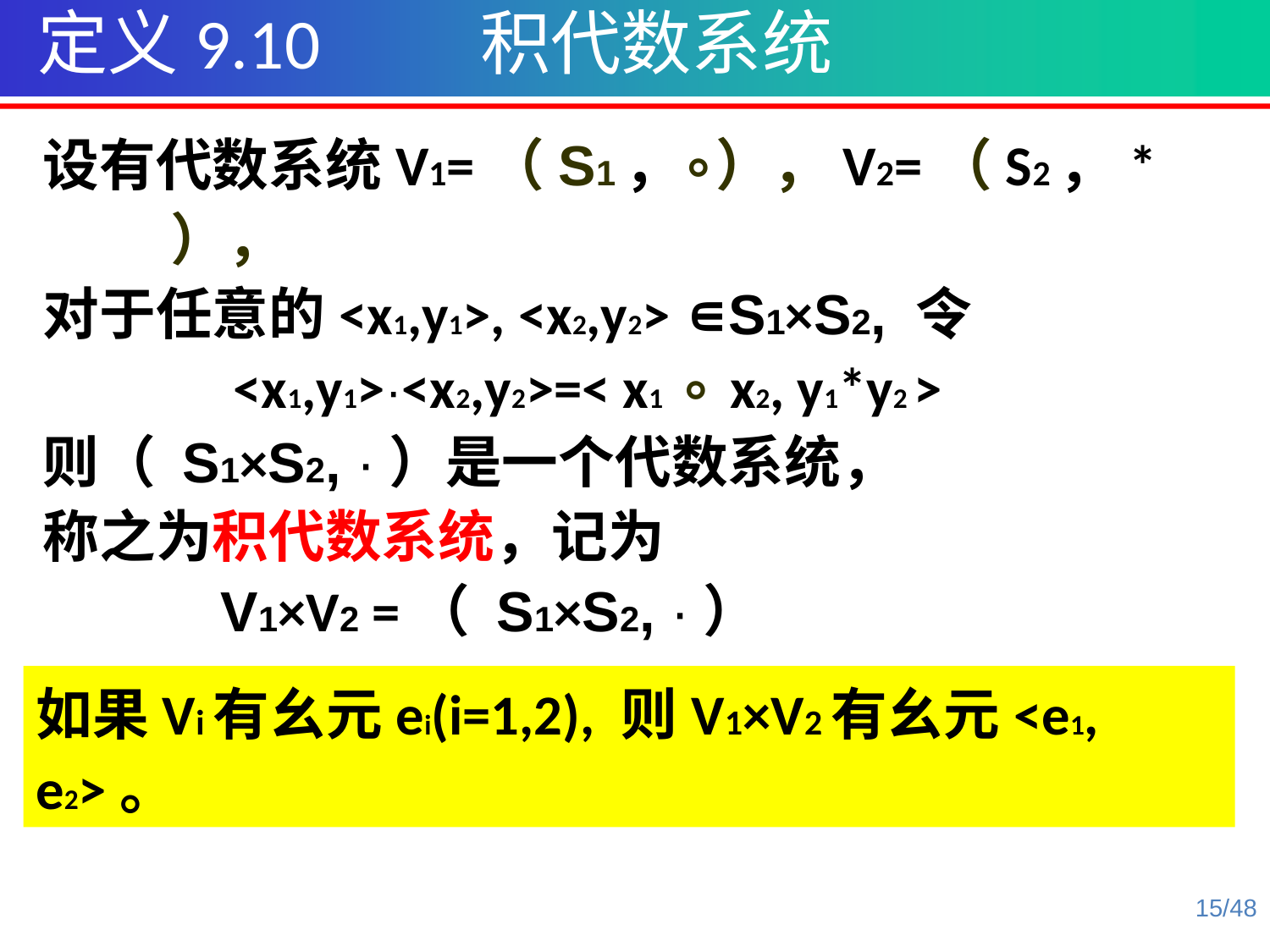

定义9.10         积代数系统
设有代数系统V1=（S1，∘），V2=（S2，* ），
对于任意的<x1,y1>, <x2,y2> ∊S1×S2, 令
               <x1,y1>·<x2,y2>=< x1 ∘ x2, y1*y2 >
则（ S1×S2, ·）是一个代数系统，
称之为积代数系统，记为
              V1×V2 =（ S1×S2, ·）

如果Vi有幺元ei(i=1,2), 则V1×V2有幺元<e1, e2>。
15/48